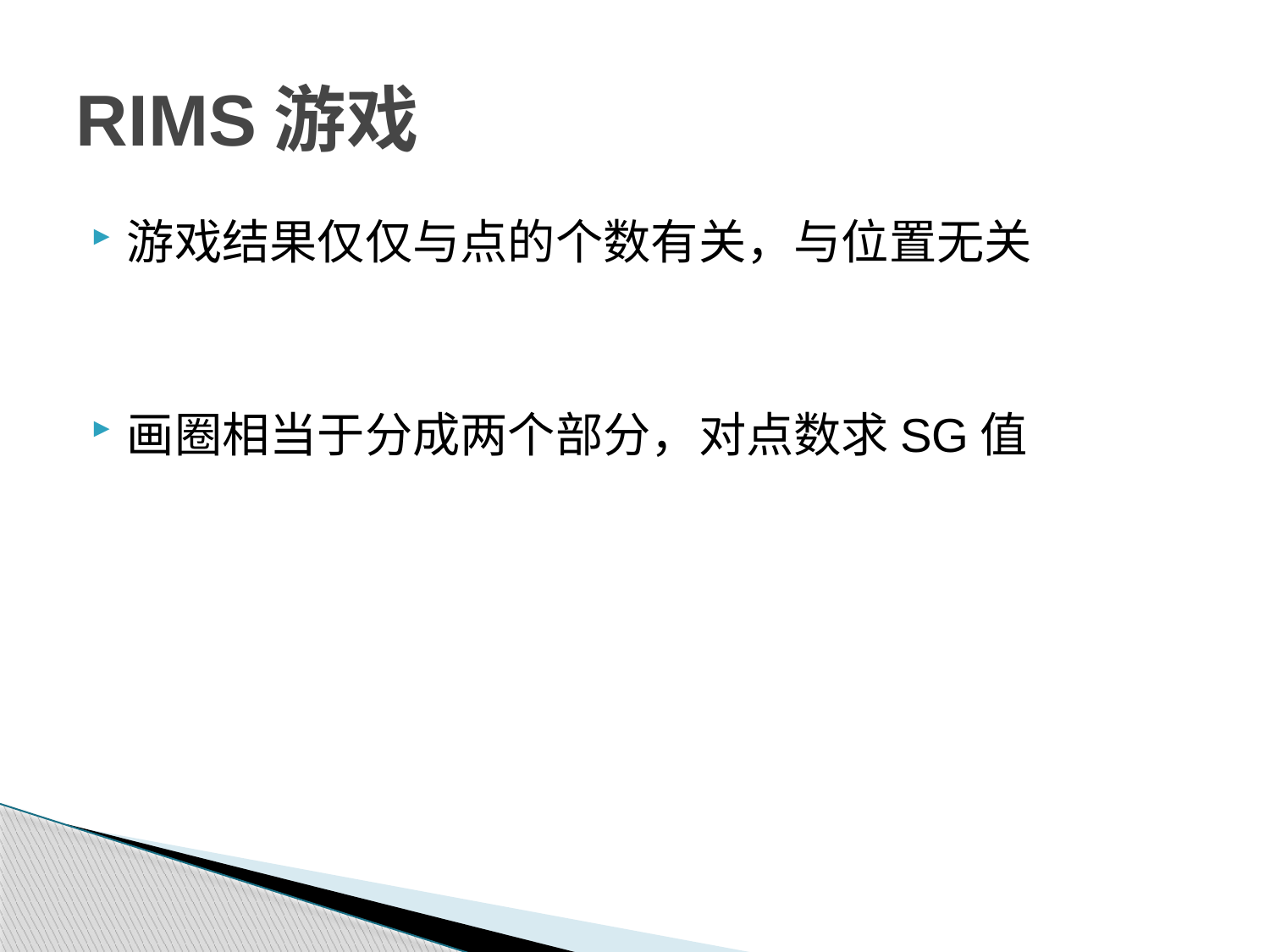

# RIMS游戏
游戏结果仅仅与点的个数有关，与位置无关

画圈相当于分成两个部分，对点数求SG值